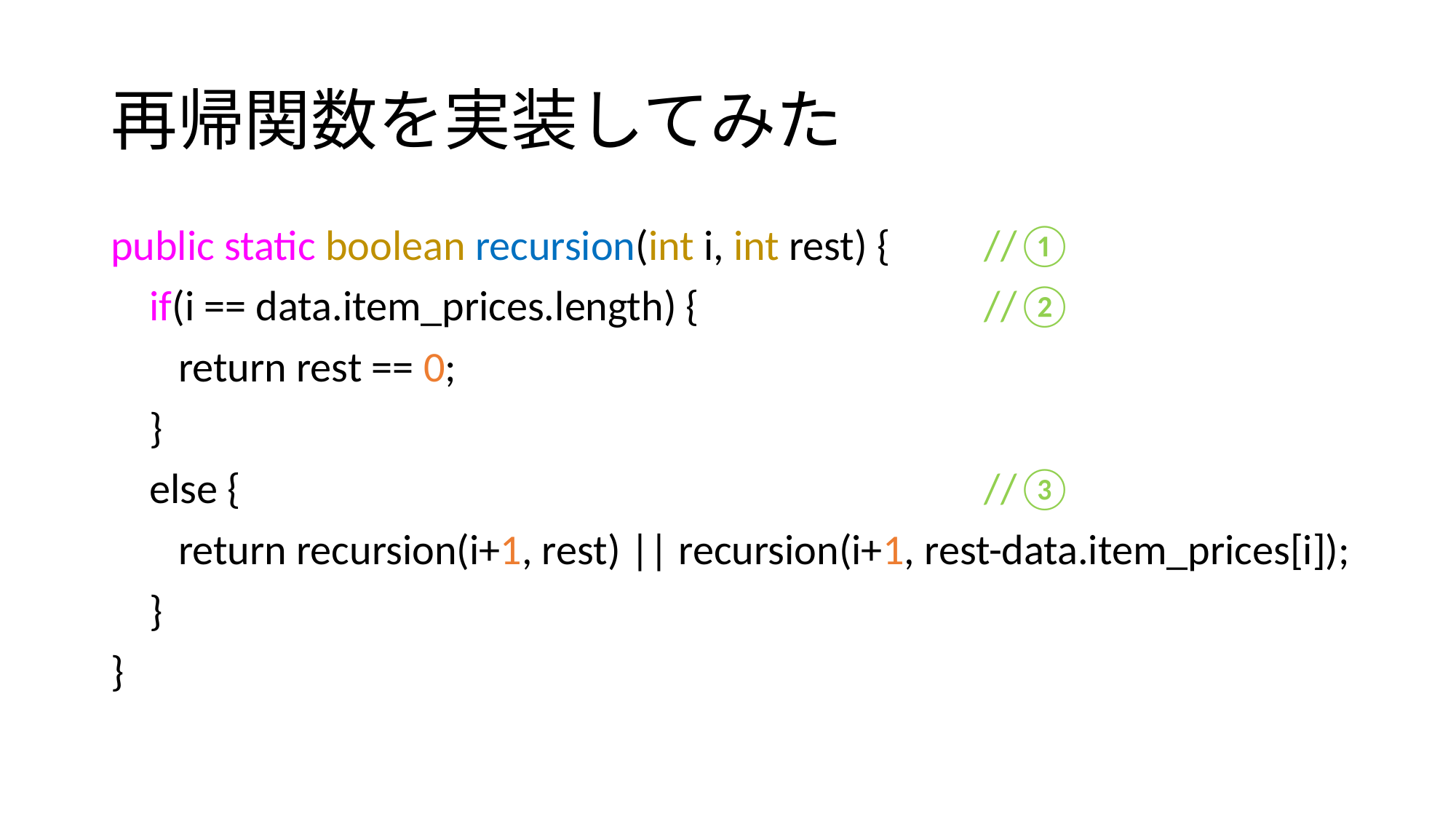

# 再帰関数を実装してみた
public static boolean recursion(int i, int rest) {	//①
    if(i == data.item_prices.length) {			//②
       return rest == 0;
    }
    else {							//③
       return recursion(i+1, rest) || recursion(i+1, rest-data.item_prices[i]);
    }
}